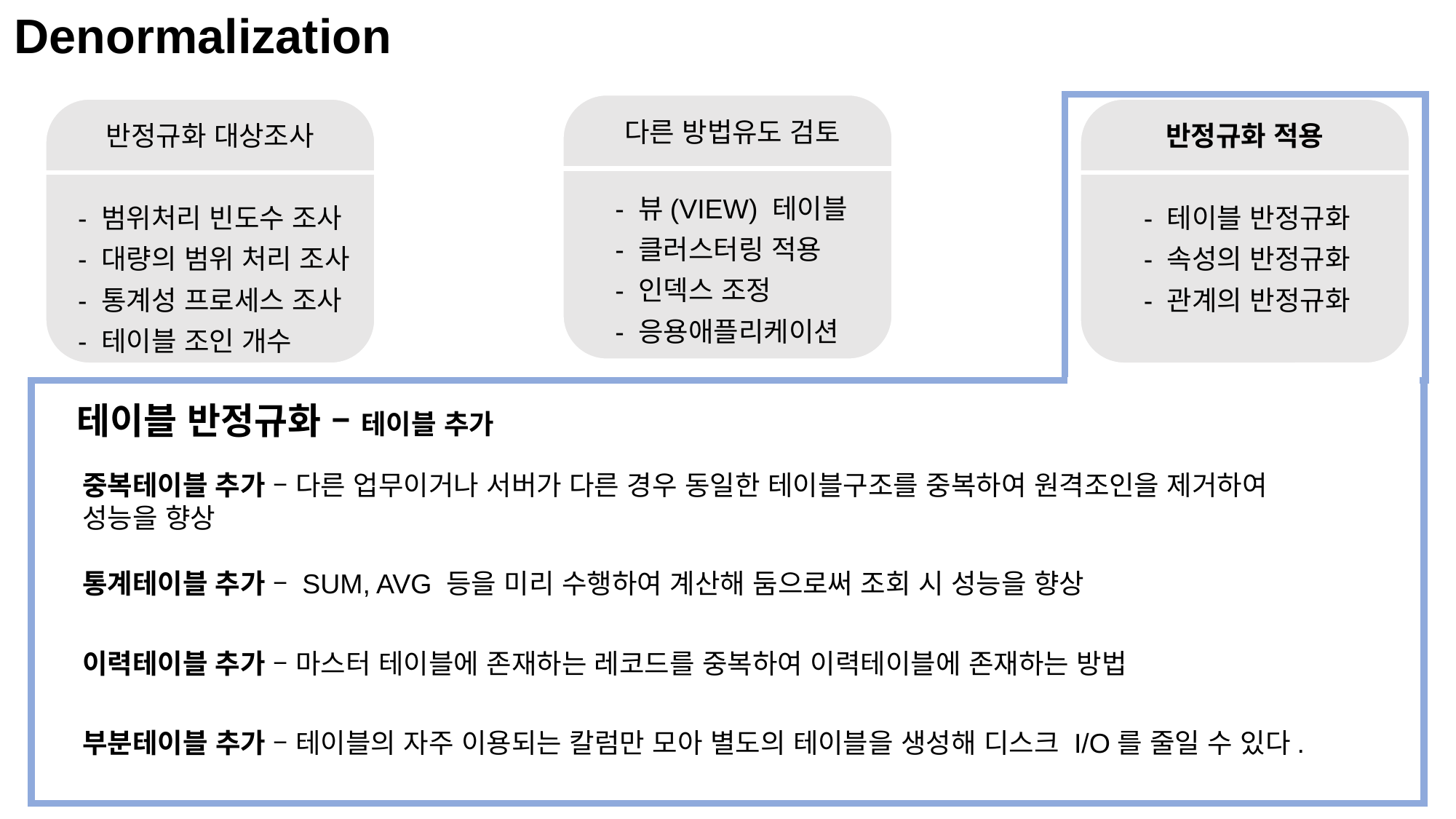

Denormalization

다른 방법유도 검토
반정규화 대상조사
반정규화 적용
 - 뷰(VIEW) 테이블
 - 클러스터링 적용
 - 인덱스 조정
 - 응용애플리케이션
 - 범위처리 빈도수 조사
 - 대량의 범위 처리 조사
 - 통계성 프로세스 조사
 - 테이블 조인 개수
 - 테이블 반정규화
 - 속성의 반정규화
 - 관계의 반정규화

테이블 반정규화 – 테이블 추가
중복테이블 추가 – 다른 업무이거나 서버가 다른 경우 동일한 테이블구조를 중복하여 원격조인을 제거하여 성능을 향상
통계테이블 추가 – SUM, AVG 등을 미리 수행하여 계산해 둠으로써 조회 시 성능을 향상
이력테이블 추가 – 마스터 테이블에 존재하는 레코드를 중복하여 이력테이블에 존재하는 방법
부분테이블 추가 – 테이블의 자주 이용되는 칼럼만 모아 별도의 테이블을 생성해 디스크 I/O를 줄일 수 있다.